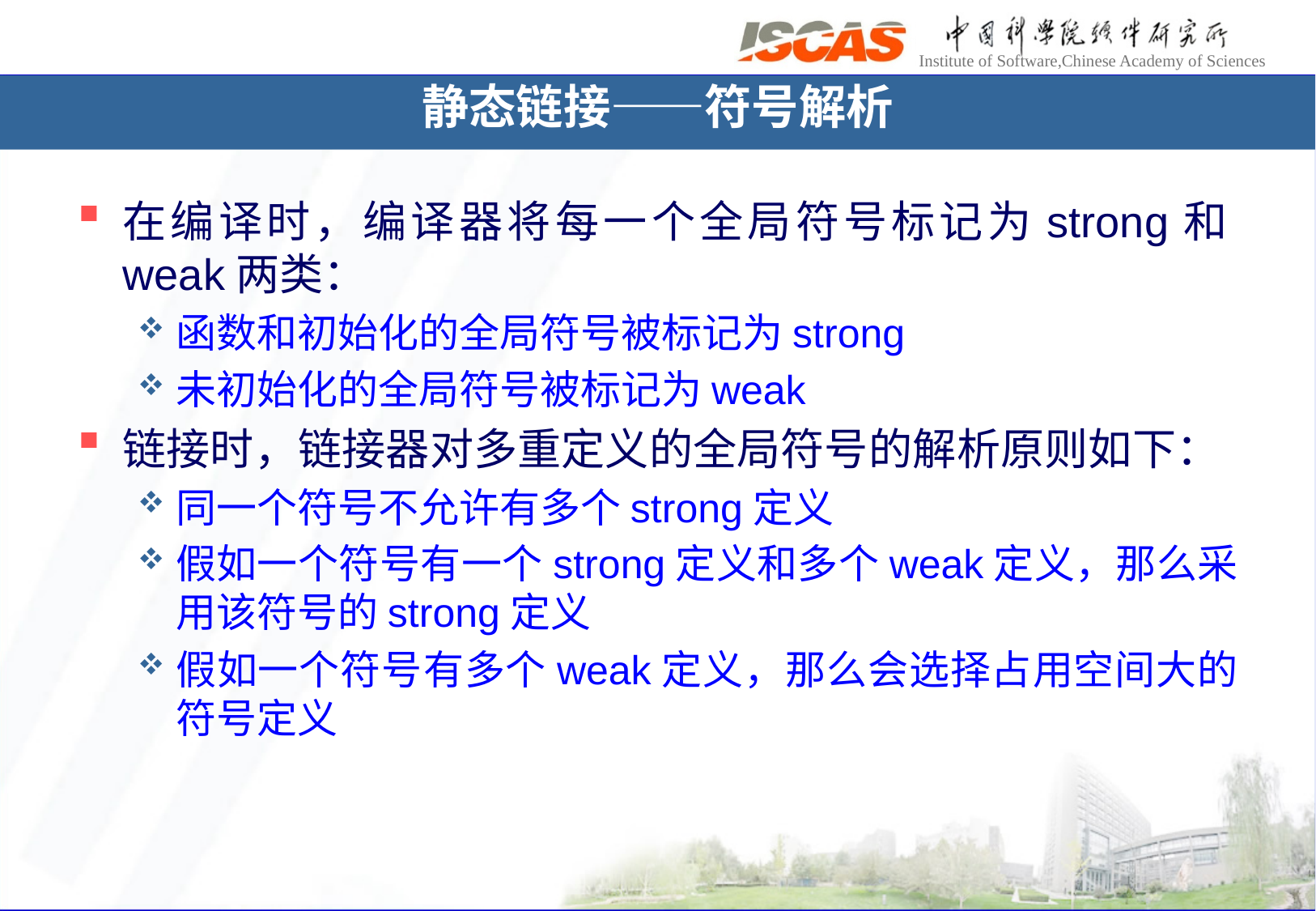

静态链接——符号解析
在编译时，编译器将每一个全局符号标记为strong和weak两类：
函数和初始化的全局符号被标记为strong
未初始化的全局符号被标记为weak
链接时，链接器对多重定义的全局符号的解析原则如下：
同一个符号不允许有多个strong定义
假如一个符号有一个strong定义和多个weak定义，那么采用该符号的strong定义
假如一个符号有多个weak定义，那么会选择占用空间大的符号定义